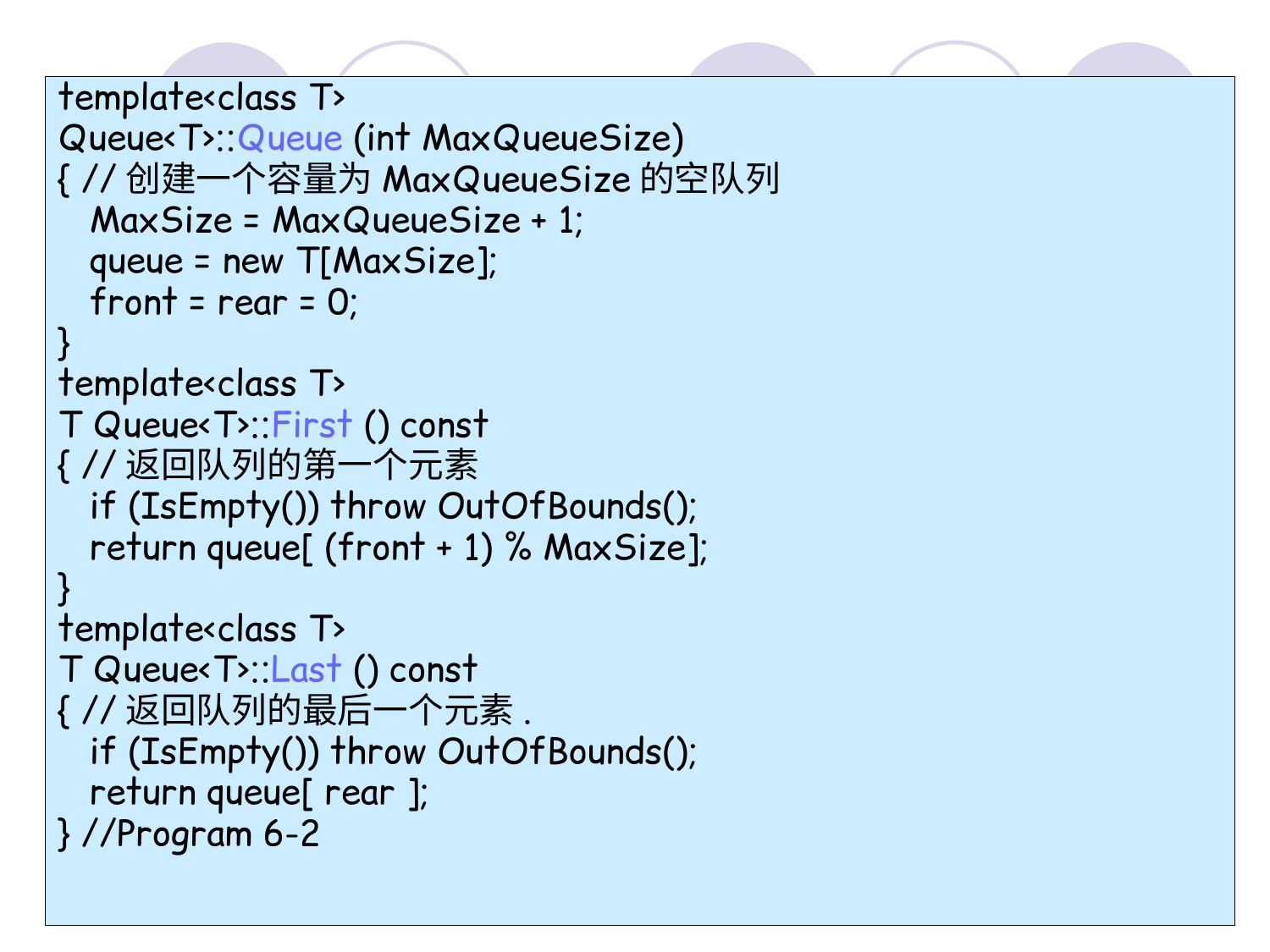

# 6.2	Formula-Based Representation
template<class T>
Queue<T>::Queue (int MaxQueueSize)
{ //创建一个容量为MaxQueueSize的空队列
   MaxSize = MaxQueueSize + 1;
   queue = new T[MaxSize];
   front = rear = 0;
}
template<class T>
T Queue<T>::First () const
{ //返回队列的第一个元素
   if (IsEmpty()) throw OutOfBounds();
   return queue[ (front + 1) % MaxSize];
}
template<class T>
T Queue<T>::Last () const
{ //返回队列的最后一个元素.
   if (IsEmpty()) throw OutOfBounds();
   return queue[ rear ];
} //Program 6-2

12